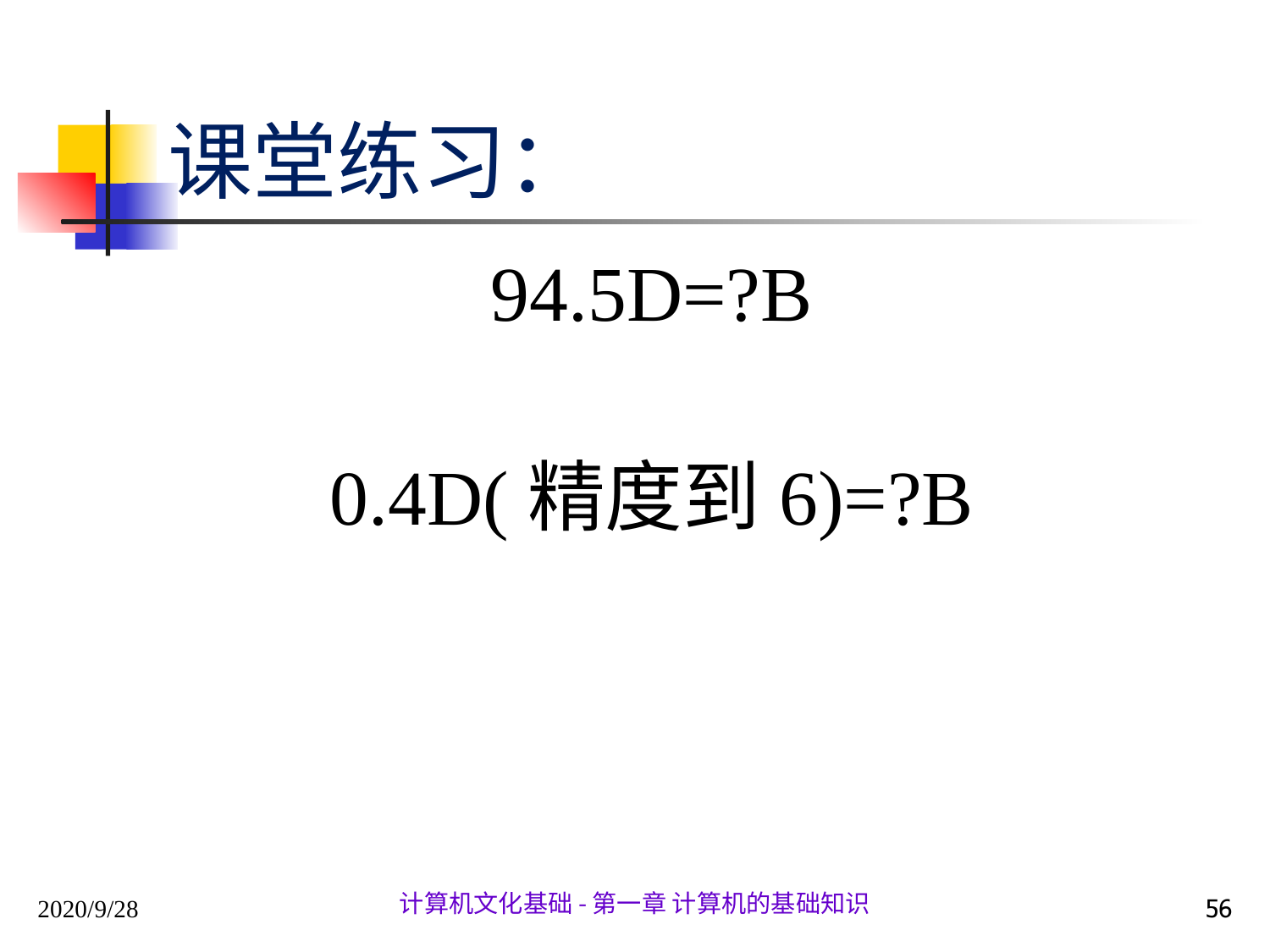

# 课堂练习：
94.5D=?B
0.4D(精度到6)=?B
2020/9/28
56
计算机文化基础 - 第一章 计算机的基础知识